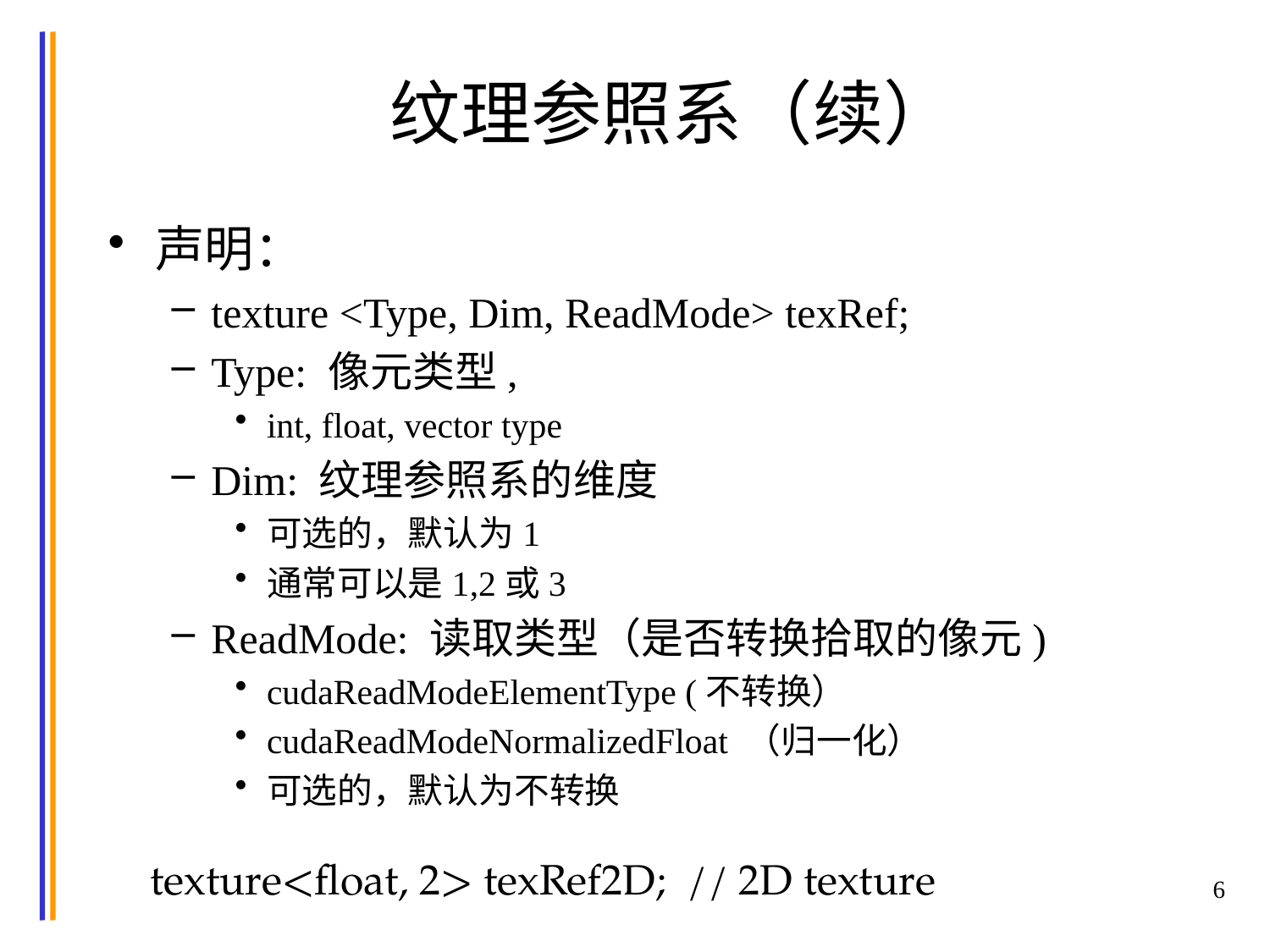

# 纹理参照系（续）
声明：
texture <Type, Dim, ReadMode> texRef;
Type: 像元类型,
int, float, vector type
Dim: 纹理参照系的维度
可选的，默认为1
通常可以是1,2或3
ReadMode: 读取类型（是否转换拾取的像元)
cudaReadModeElementType (不转换）
cudaReadModeNormalizedFloat （归一化）
可选的，默认为不转换

texture<float, 2> texRef2D;  // 2D texture
6